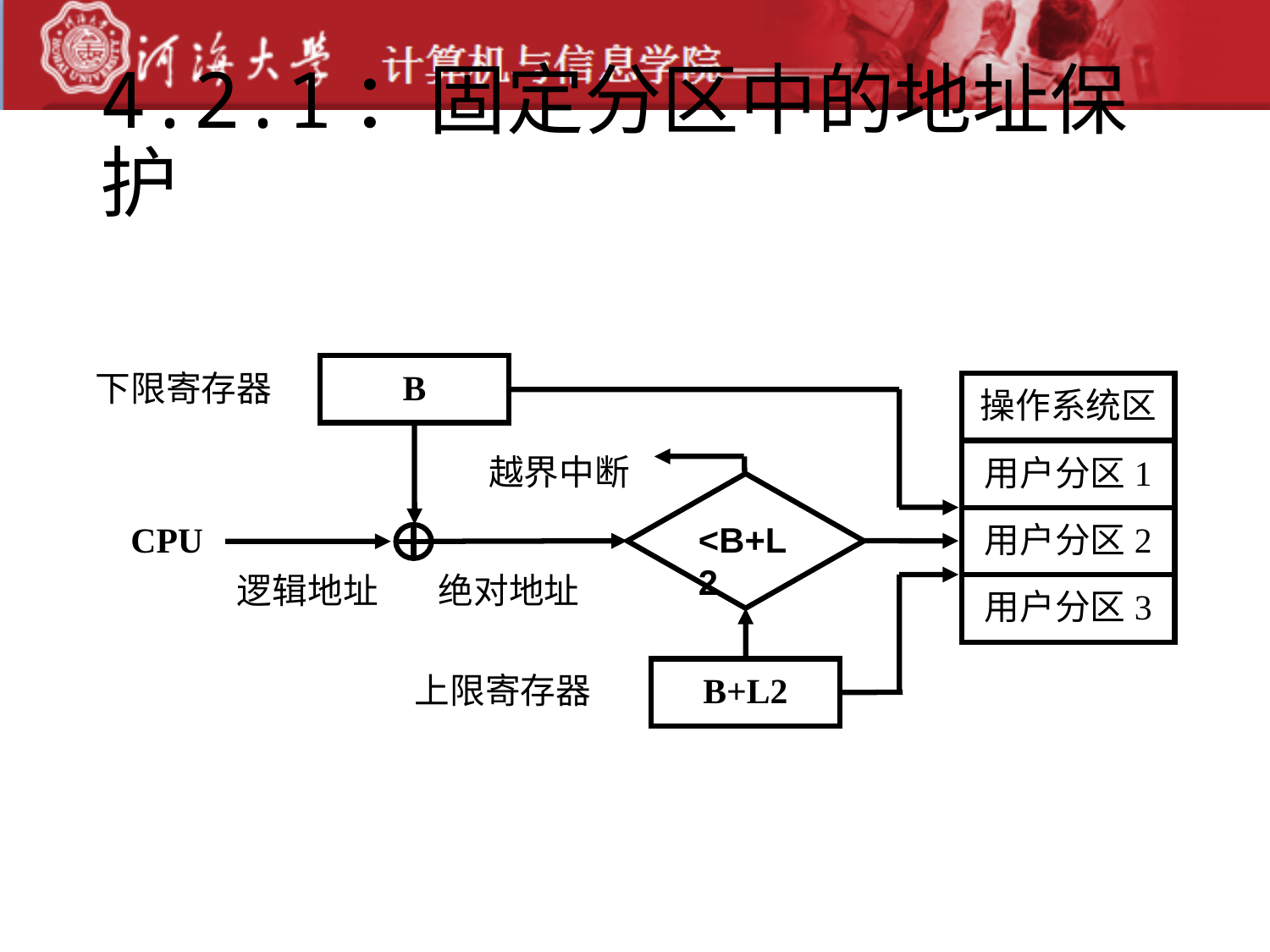

# 4.2.1：固定分区中的地址保护
B
下限寄存器
操作系统区

越界中断
用户分区1

<B+L2

CPU
用户分区2

逻辑地址
绝对地址

用户分区3

上限寄存器
B+L2